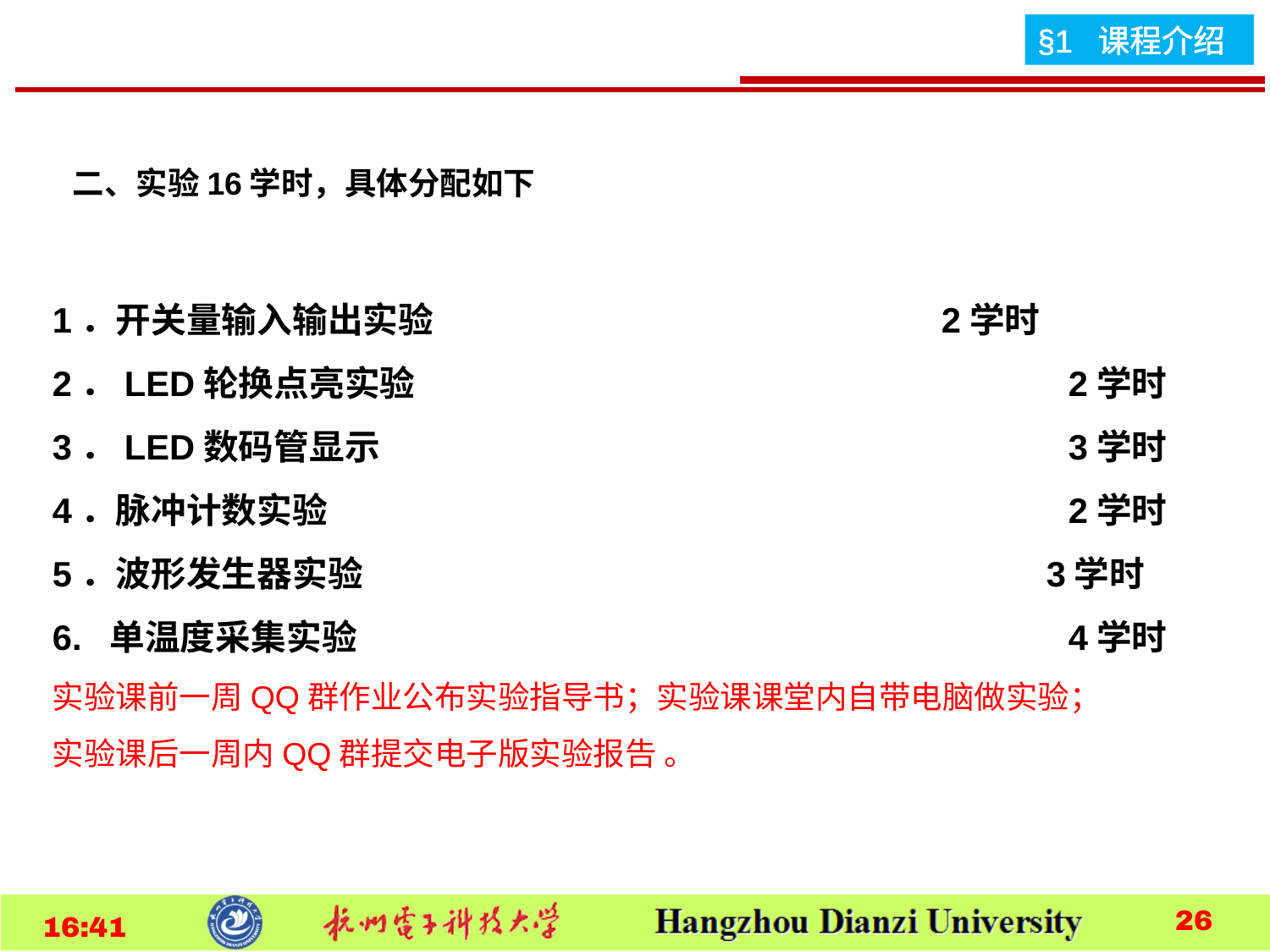

二、实验16学时，具体分配如下
1．开关量输入输出实验 		                          	2学时
2．LED轮换点亮实验						2学时
3．LED数码管显示		           				3学时
4．脉冲计数实验						2学时
5．波形发生器实验					            3学时
6.  单温度采集实验						4学时
实验课前一周QQ群作业公布实验指导书；实验课课堂内自带电脑做实验；
实验课后一周内QQ群提交电子版实验报告 。